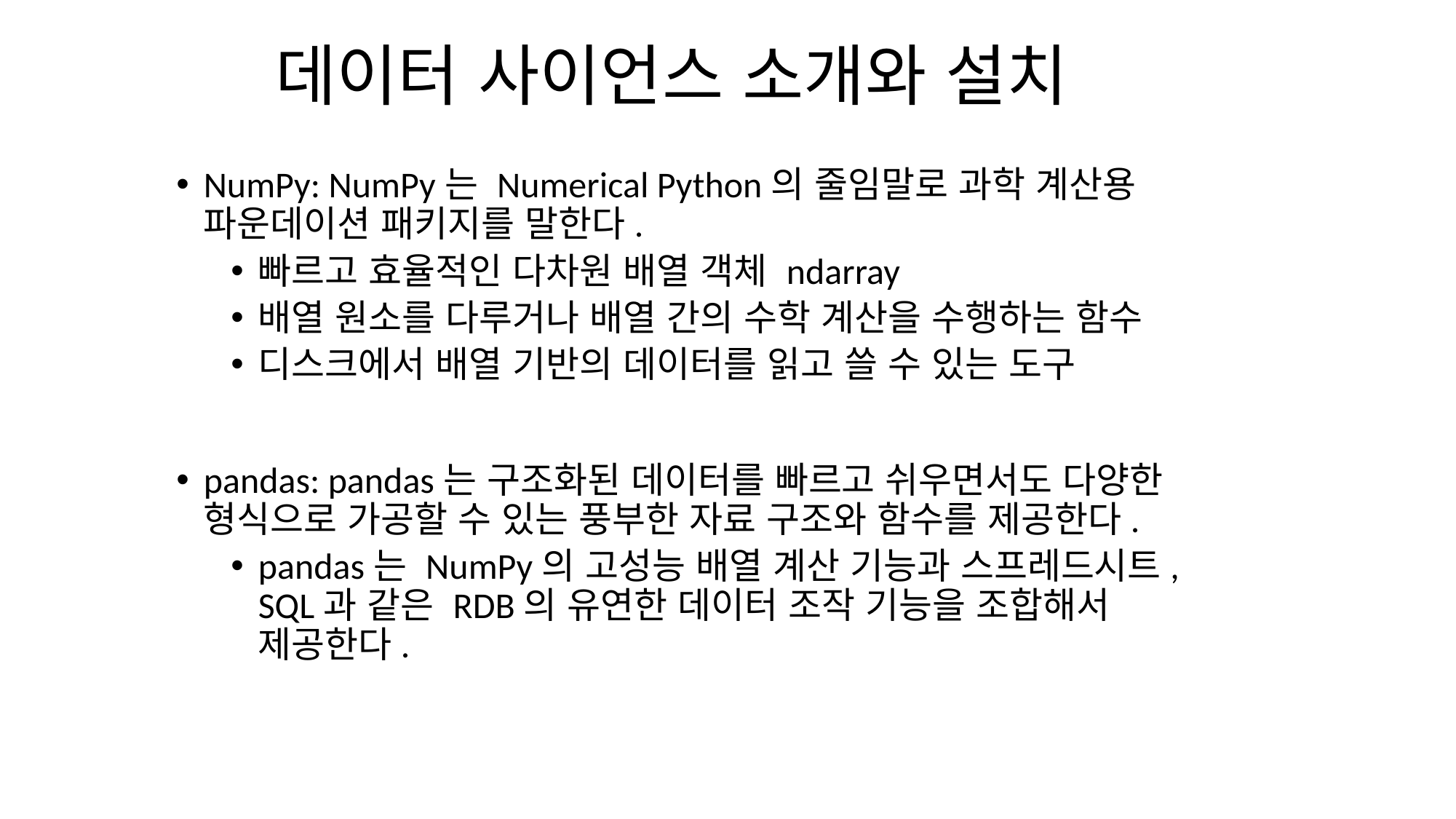

# 데이터 사이언스 소개와 설치
NumPy: NumPy는 Numerical Python의 줄임말로 과학 계산용 파운데이션 패키지를 말한다.
빠르고 효율적인 다차원 배열 객체 ndarray
배열 원소를 다루거나 배열 간의 수학 계산을 수행하는 함수
디스크에서 배열 기반의 데이터를 읽고 쓸 수 있는 도구

pandas: pandas는 구조화된 데이터를 빠르고 쉬우면서도 다양한 형식으로 가공할 수 있는 풍부한 자료 구조와 함수를 제공한다.
pandas는 NumPy의 고성능 배열 계산 기능과 스프레드시트, SQL과 같은 RDB의 유연한 데이터 조작 기능을 조합해서 제공한다.